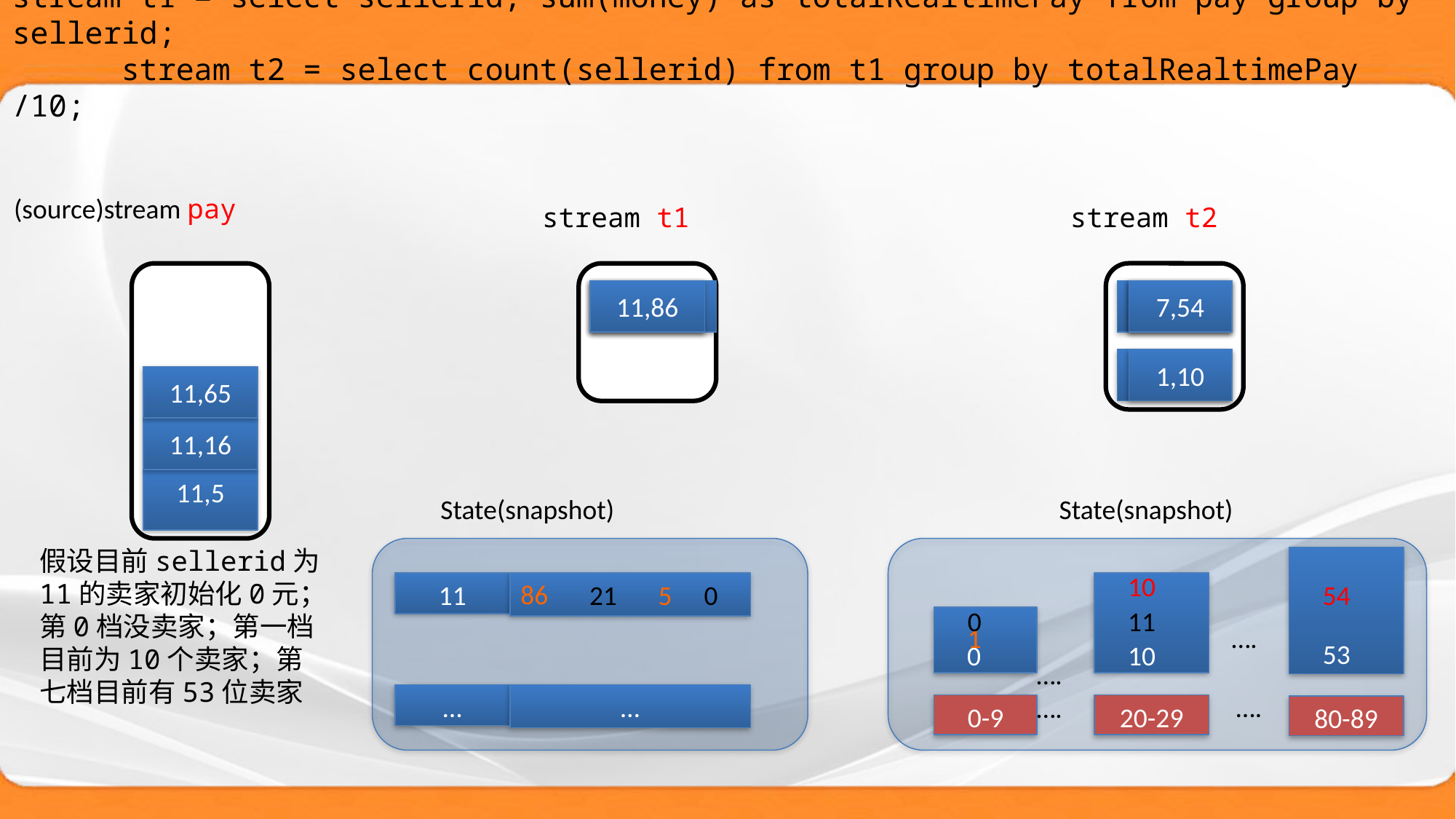

# stream t1 = select sellerid, sum(money) as totalRealtimePay from pay group by sellerid; stream t2 = select count(sellerid) from t1 group by totalRealtimePay /10;
(source)stream pay
stream t1
stream t2

11,5
11,21
11,86
0,1
1,11
7,54
0,0
1,10
11,65
11,16
11,5
State(snapshot)
State(snapshot)
假设目前sellerid为11的卖家初始化0元；
第0档没卖家；第一档目前为10个卖家；第七档目前有53位卖家

10
86
11

21
5
0

54
0
11

1
….
53
0
10
….
…
….
…
….
0-9
20-29
80-89